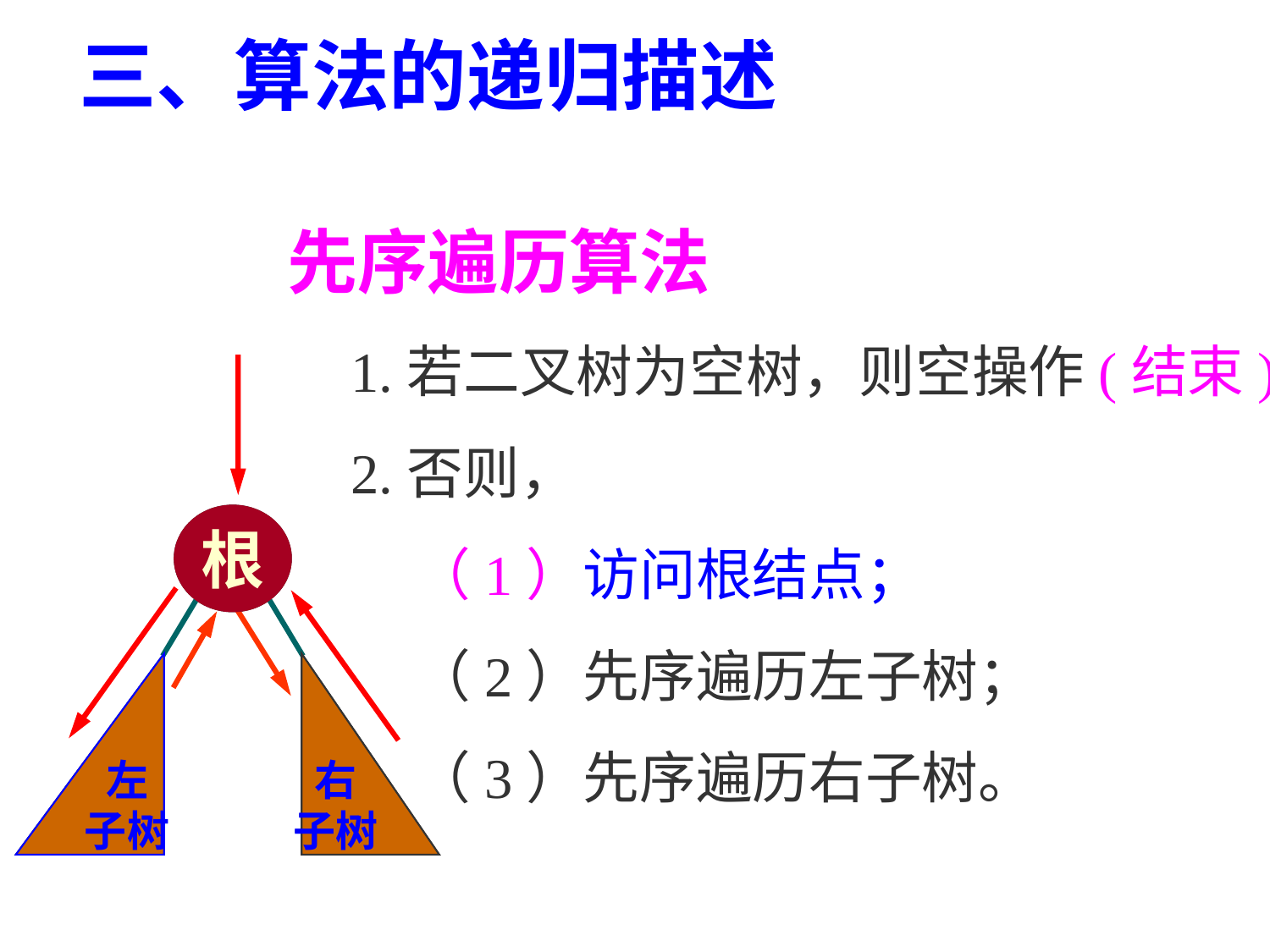

三、算法的递归描述
先序遍历算法
1.若二叉树为空树，则空操作(结束)；
2.否则，
（1）访问根结点；
（2）先序遍历左子树；
（3）先序遍历右子树。

根
根

左
子树
左
子树
右
子树
右
子树